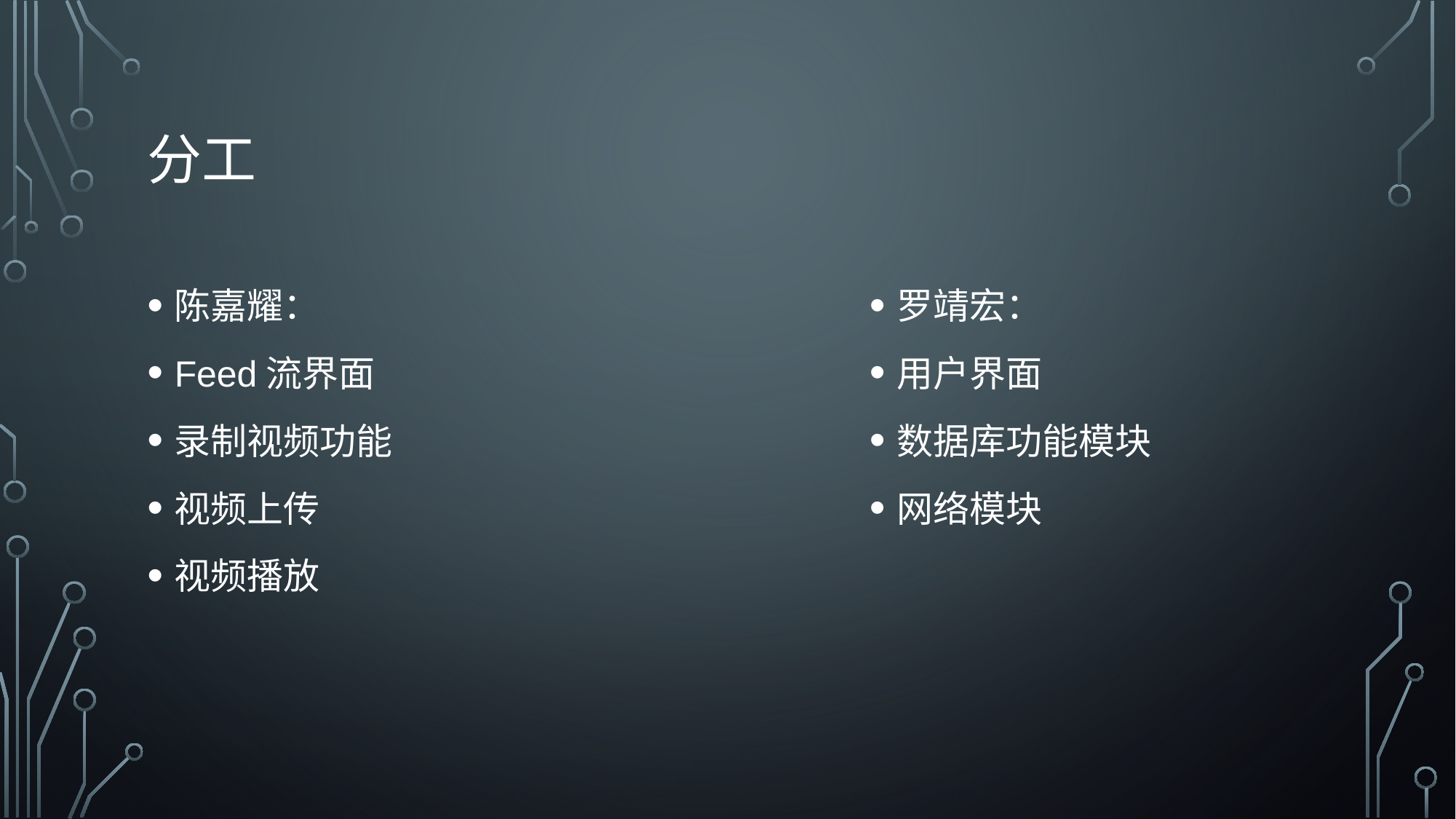

# 分工
陈嘉耀：
Feed流界面
录制视频功能
视频上传
视频播放

罗靖宏：
用户界面
数据库功能模块
网络模块